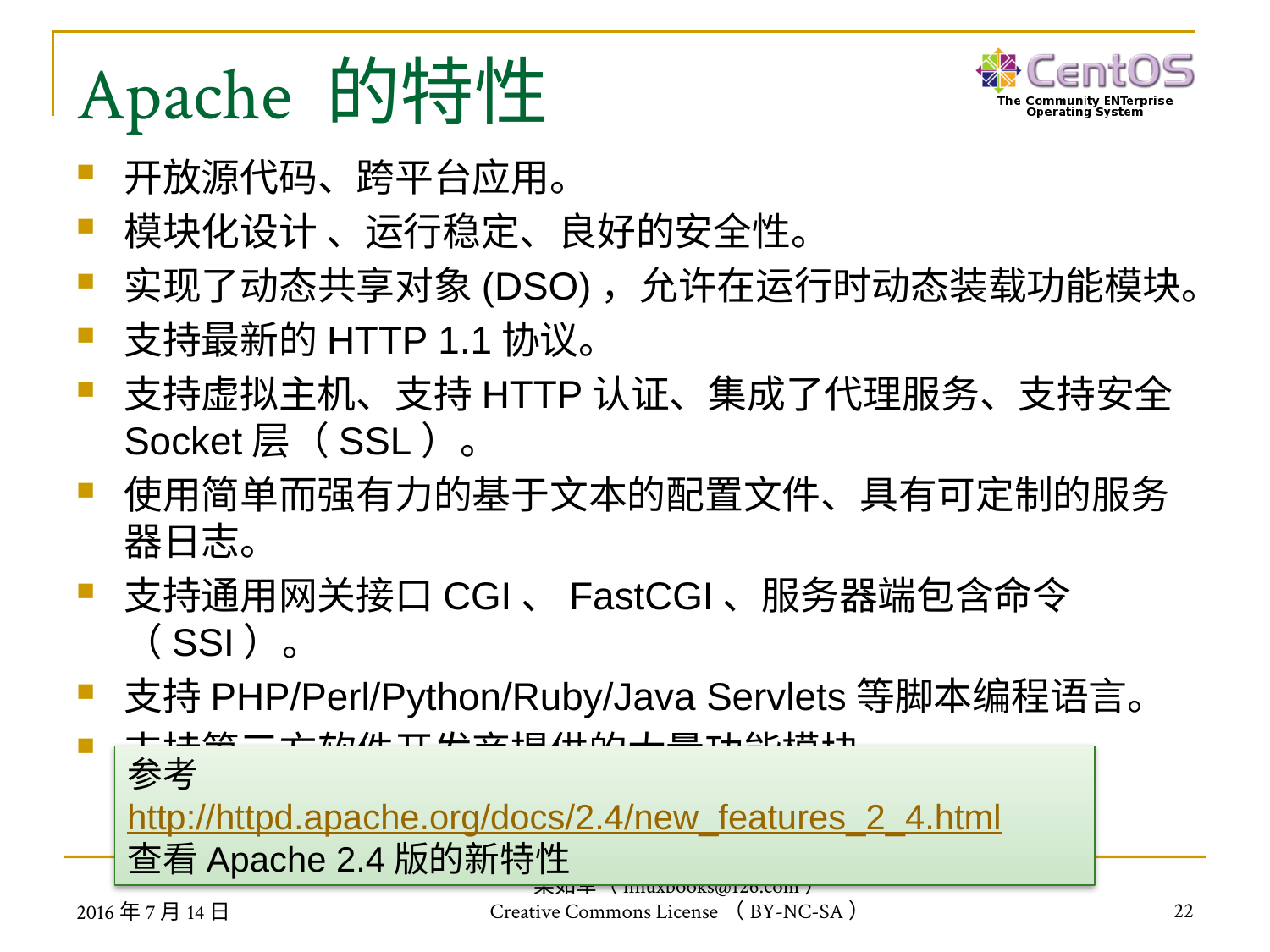

# Apache 的特性
开放源代码、跨平台应用。
模块化设计 、运行稳定、良好的安全性。
实现了动态共享对象(DSO)，允许在运行时动态装载功能模块。
支持最新的HTTP 1.1协议。
支持虚拟主机、支持HTTP认证、集成了代理服务、支持安全Socket层（SSL）。
使用简单而强有力的基于文本的配置文件、具有可定制的服务器日志。
支持通用网关接口CGI、FastCGI、服务器端包含命令（SSI）。
支持PHP/Perl/Python/Ruby/Java Servlets等脚本编程语言。
支持第三方软件开发商提供的大量功能模块。
参考 http://httpd.apache.org/docs/2.4/new_features_2_4.html
查看Apache 2.4版的新特性
梁如军（linuxbooks@126.com）
Creative Commons License（BY-NC-SA）
2016年7月14日
22